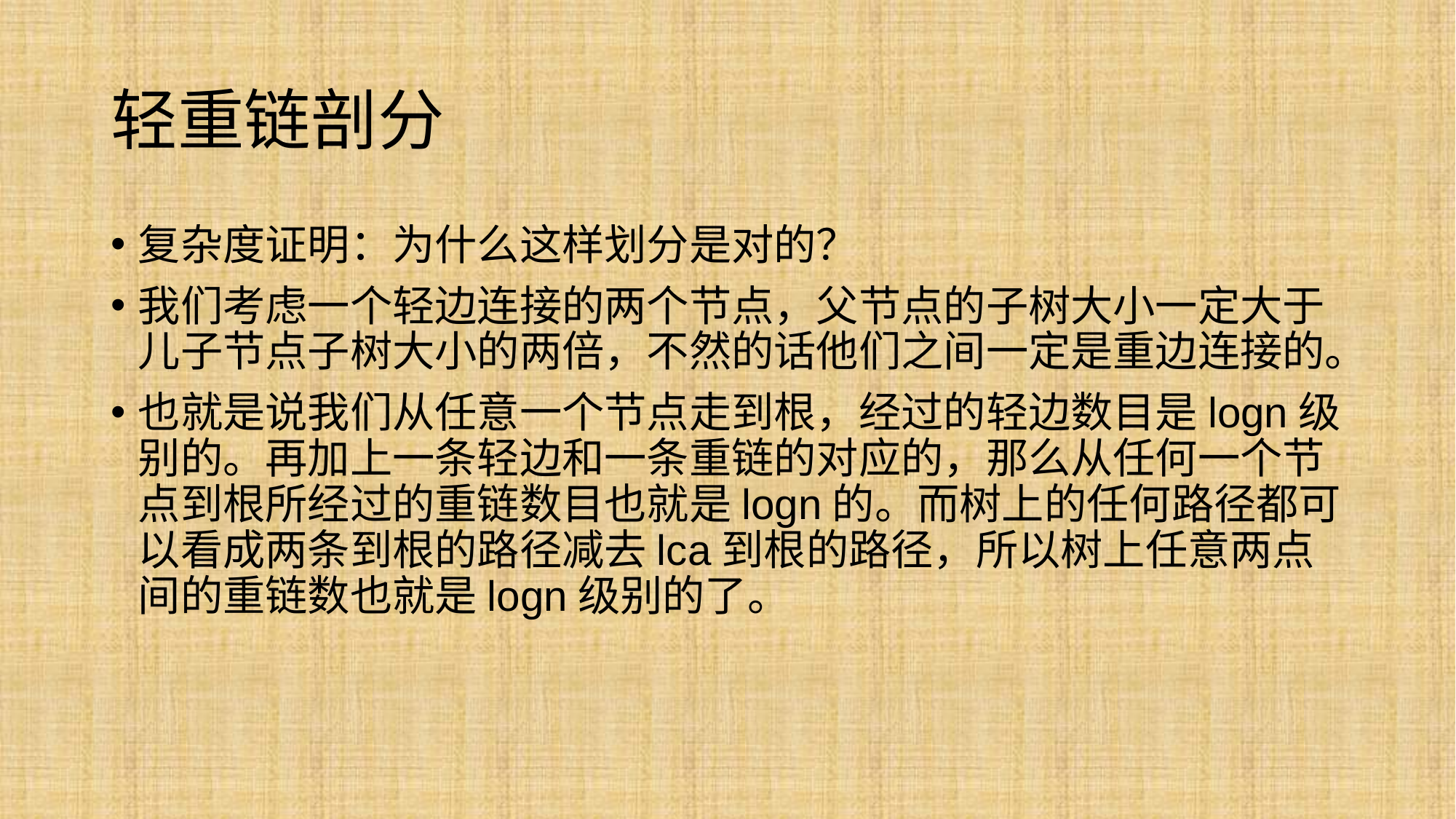

# 轻重链剖分
复杂度证明：为什么这样划分是对的？
我们考虑一个轻边连接的两个节点，父节点的子树大小一定大于儿子节点子树大小的两倍，不然的话他们之间一定是重边连接的。
也就是说我们从任意一个节点走到根，经过的轻边数目是logn级别的。再加上一条轻边和一条重链的对应的，那么从任何一个节点到根所经过的重链数目也就是logn的。而树上的任何路径都可以看成两条到根的路径减去lca到根的路径，所以树上任意两点间的重链数也就是logn级别的了。